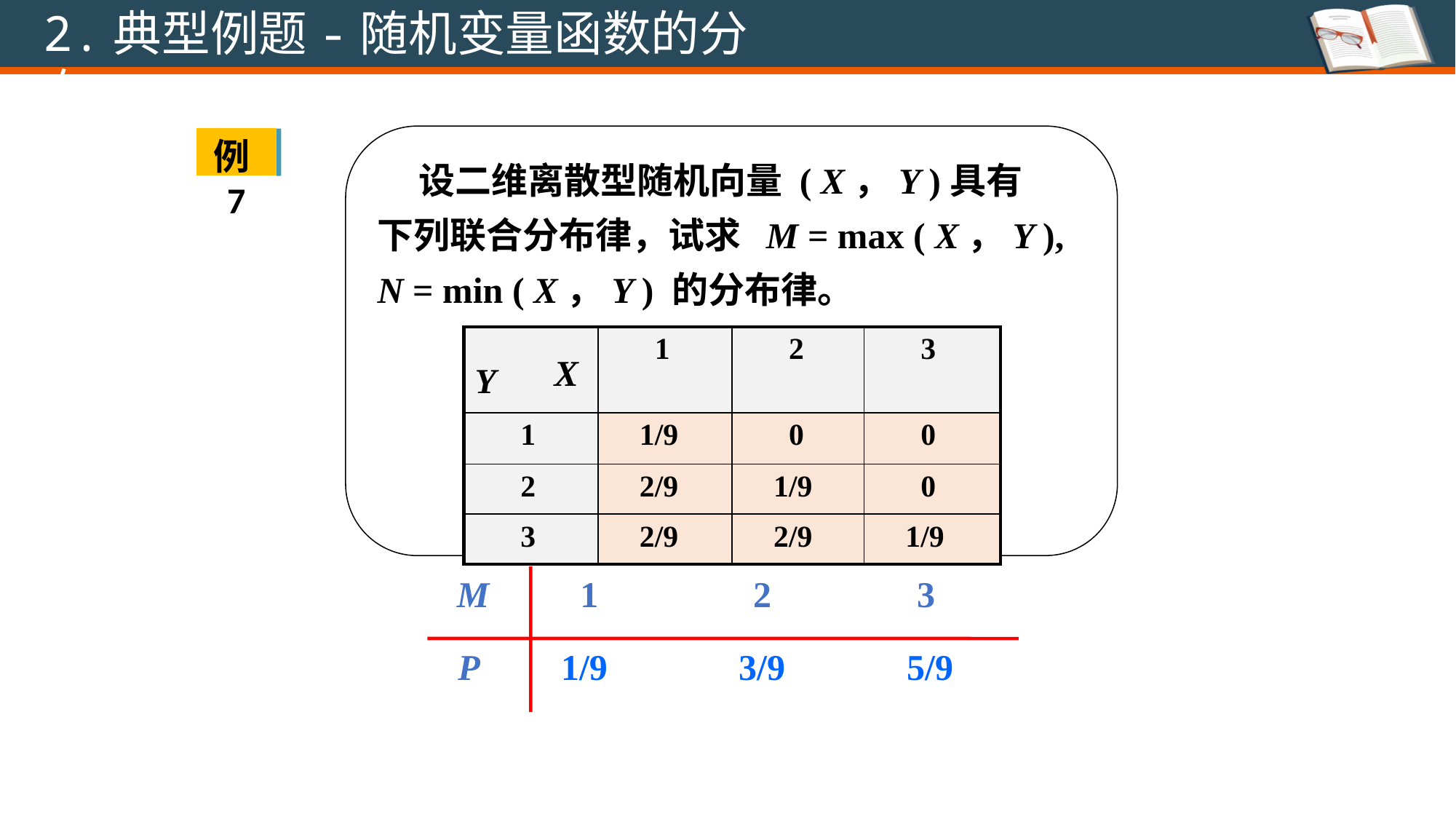

2.典型例题-随机变量函数的分布
    设二维离散型随机向量 ( X，Y )具有
下列联合分布律，试求  M = max ( X，Y ),
N = min ( X，Y ) 的分布律。

例7

| Y X | 1 | 2 | 3 |
| --- | --- | --- | --- |
| 1 | 1/9 | 0 | 0 |
| 2 | 2/9 | 1/9 | 0 |
| 3 | 2/9 | 2/9 | 1/9 |
 M
1
2
3

P
1/9
3/9
5/9